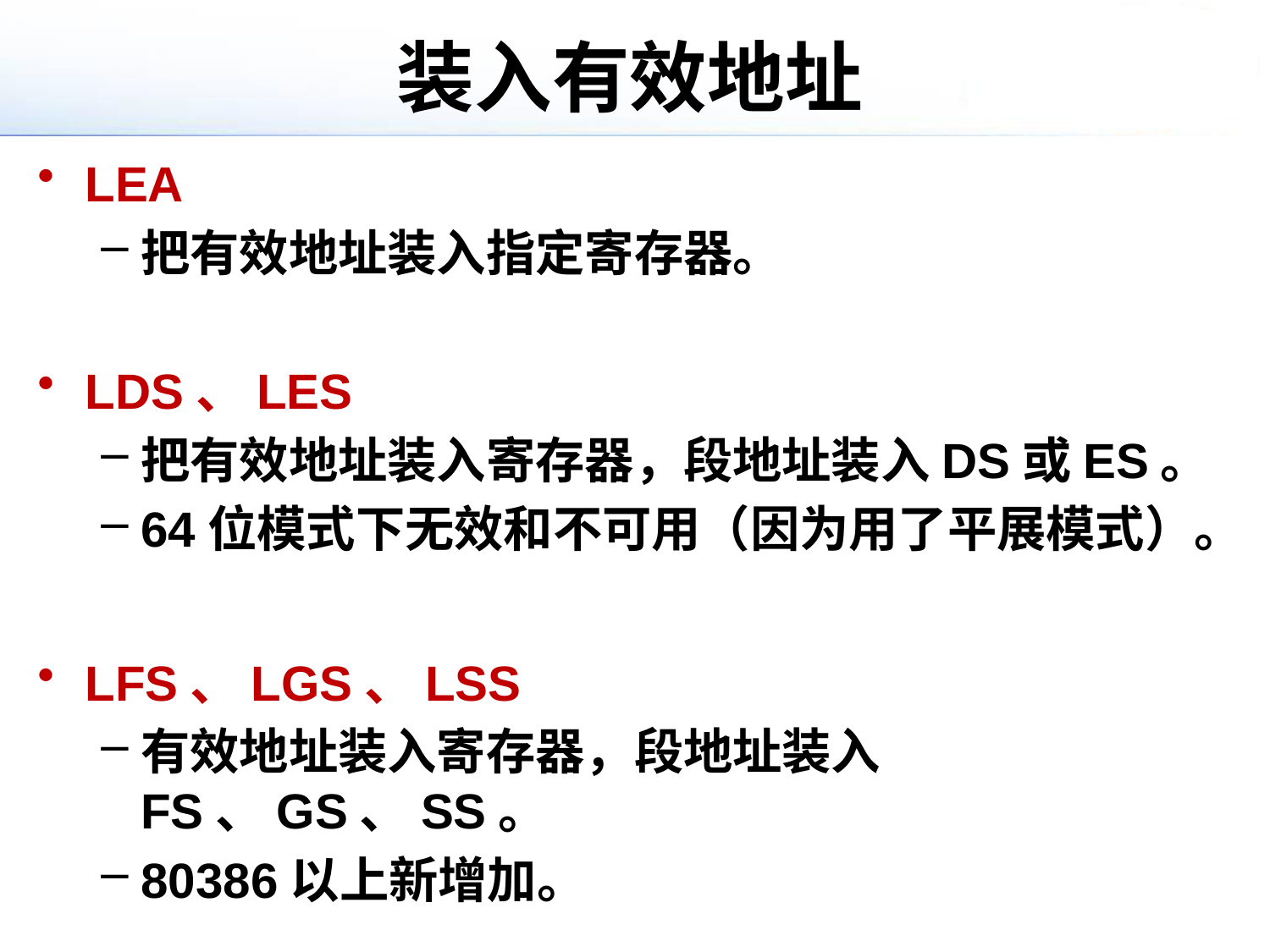

# 装入有效地址
LEA
把有效地址装入指定寄存器。

LDS、LES
把有效地址装入寄存器，段地址装入DS或ES。
64位模式下无效和不可用（因为用了平展模式）。

LFS、LGS、LSS
有效地址装入寄存器，段地址装入FS、GS、SS。
80386以上新增加。